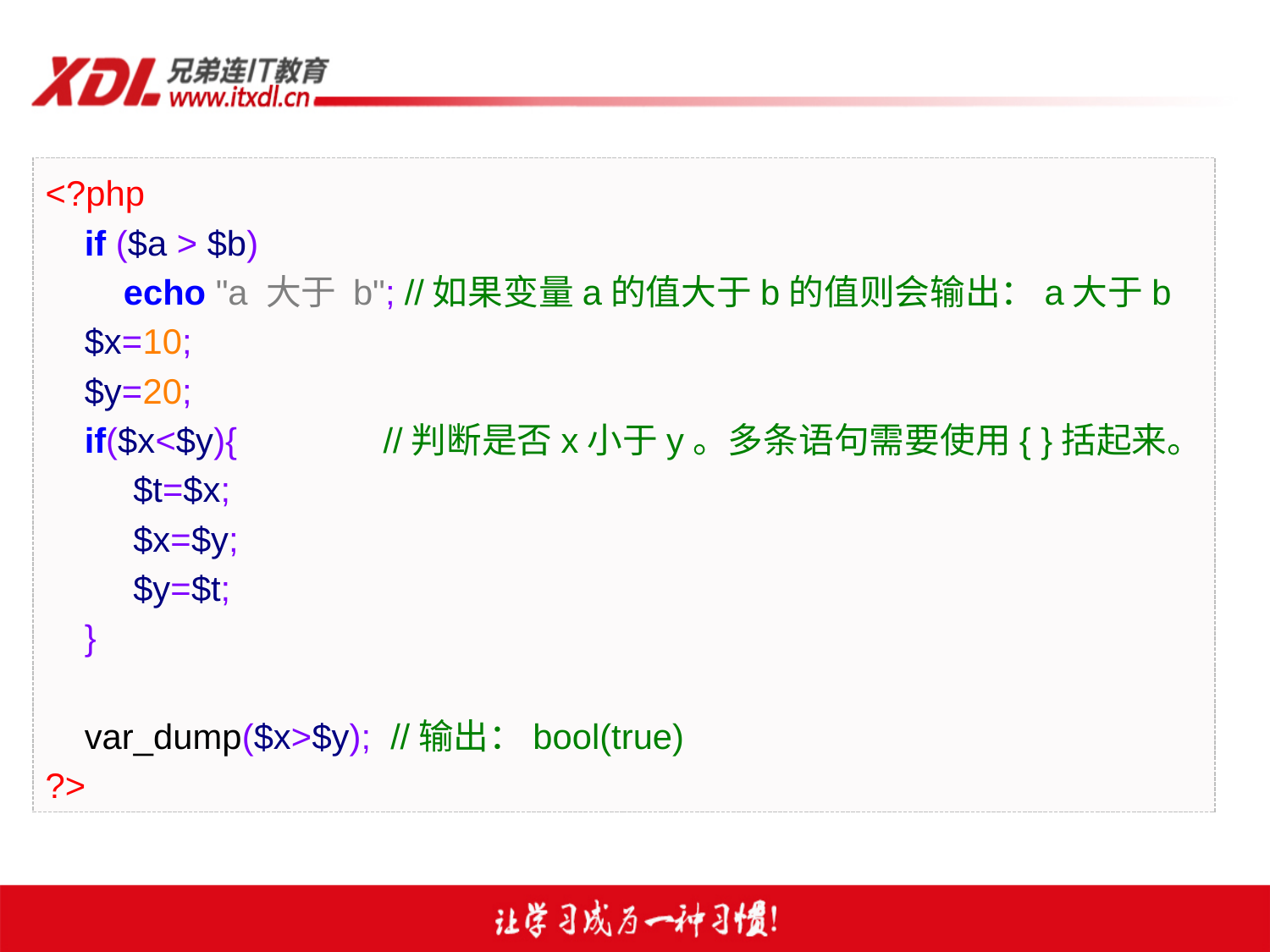

<?php
    if ($a > $b)
        echo "a 大于 b"; //如果变量a的值大于b的值则会输出：a大于b
    $x=10;
    $y=20;
    if($x<$y){               //判断是否x小于y。多条语句需要使用{ }括起来。
         $t=$x;
         $x=$y;
         $y=$t;
    }

    var_dump($x>$y);  //输出：bool(true)
?>